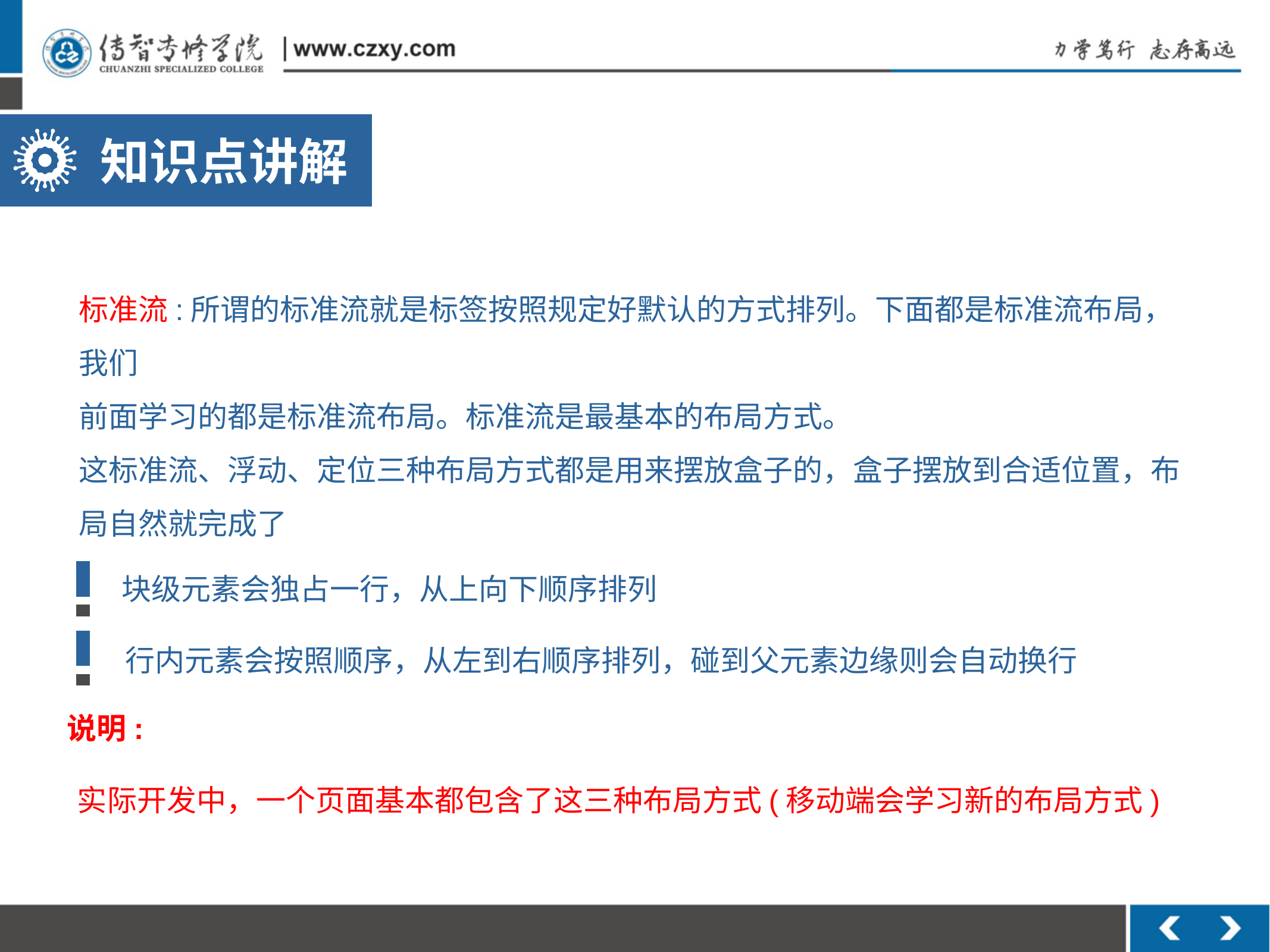

知识点讲解
标准流:所谓的标准流就是标签按照规定好默认的方式排列。下面都是标准流布局，我们
前面学习的都是标准流布局。标准流是最基本的布局方式。
这标准流、浮动、定位三种布局方式都是用来摆放盒子的，盒子摆放到合适位置，布局自然就完成了

块级元素会独占一行，从上向下顺序排列

行内元素会按照顺序，从左到右顺序排列，碰到父元素边缘则会自动换行
说明:
实际开发中，一个页面基本都包含了这三种布局方式(移动端会学习新的布局方式)